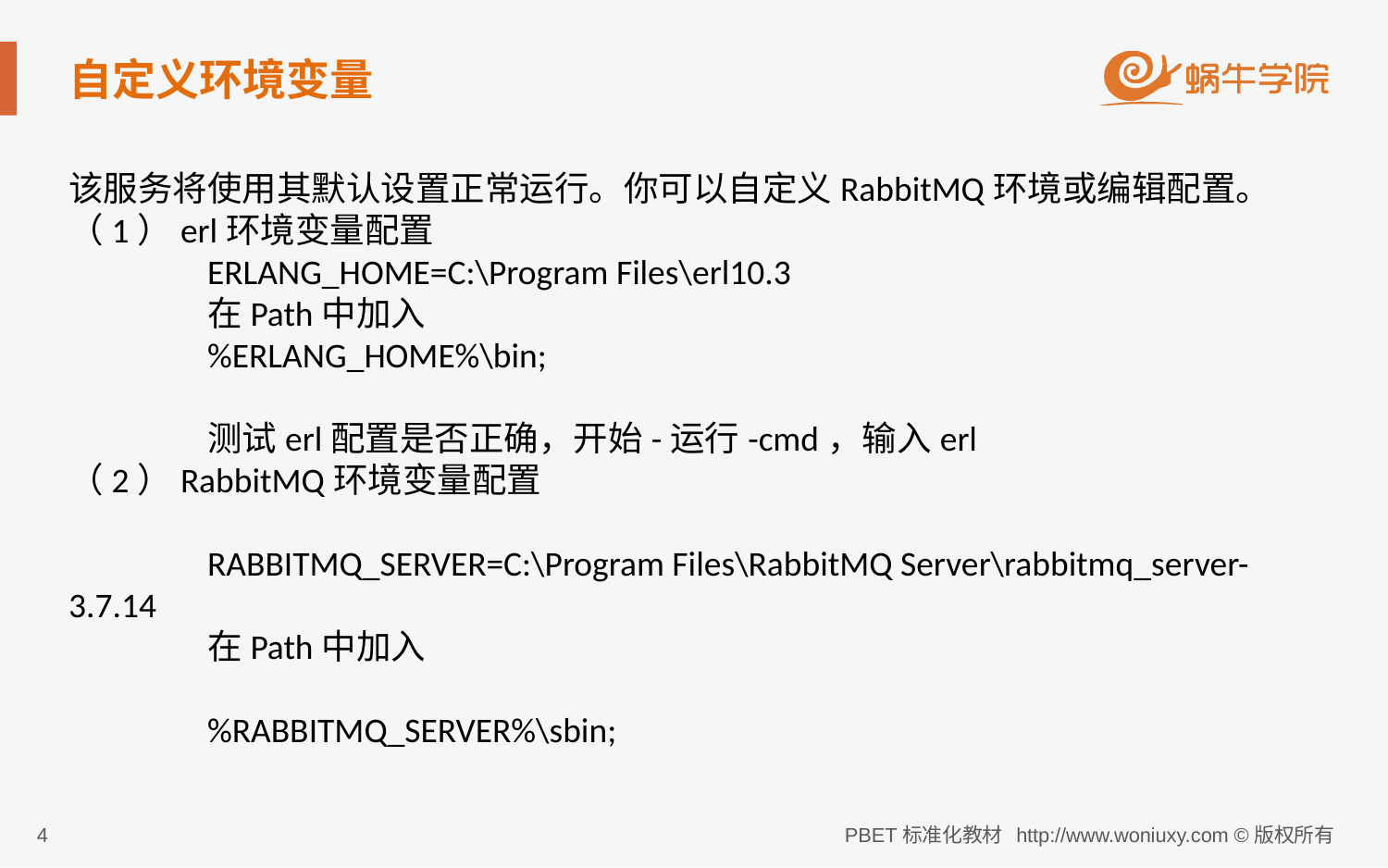

# 自定义环境变量
该服务将使用其默认设置正常运行。你可以自定义RabbitMQ环境或编辑配置。
（1）erl环境变量配置
	ERLANG_HOME=C:\Program Files\erl10.3
	在Path中加入
	%ERLANG_HOME%\bin;

	测试erl配置是否正确，开始-运行-cmd，输入erl
（2）RabbitMQ环境变量配置

	RABBITMQ_SERVER=C:\Program Files\RabbitMQ Server\rabbitmq_server-3.7.14
	在Path中加入

	%RABBITMQ_SERVER%\sbin;